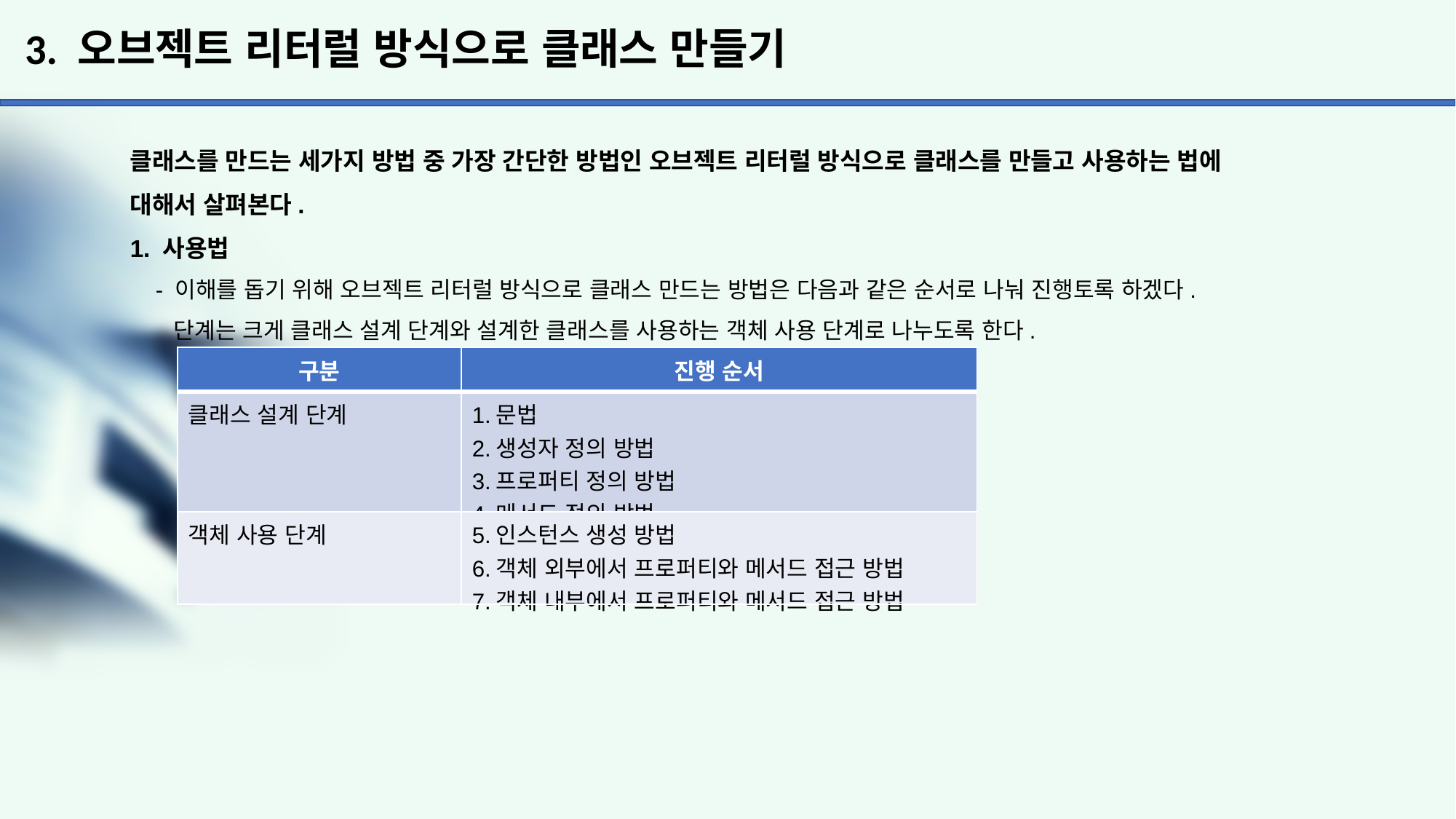

# 3. 오브젝트 리터럴 방식으로 클래스 만들기
클래스를 만드는 세가지 방법 중 가장 간단한 방법인 오브젝트 리터럴 방식으로 클래스를 만들고 사용하는 법에
대해서 살펴본다.
1. 사용법
    - 이해를 돕기 위해 오브젝트 리터럴 방식으로 클래스 만드는 방법은 다음과 같은 순서로 나눠 진행토록 하겠다.
      단계는 크게 클래스 설계 단계와 설계한 클래스를 사용하는 객체 사용 단계로 나누도록 한다.

| 구분 | 진행 순서 |
| --- | --- |
| 클래스 설계 단계 | 1.문법 2.생성자 정의 방법 3.프로퍼티 정의 방법 4.메서드 정의 방법 |
| 객체 사용 단계 | 5.인스턴스 생성 방법 6.객체 외부에서 프로퍼티와 메서드 접근 방법 7.객체 내부에서 프로퍼티와 메서드 접근 방법 |